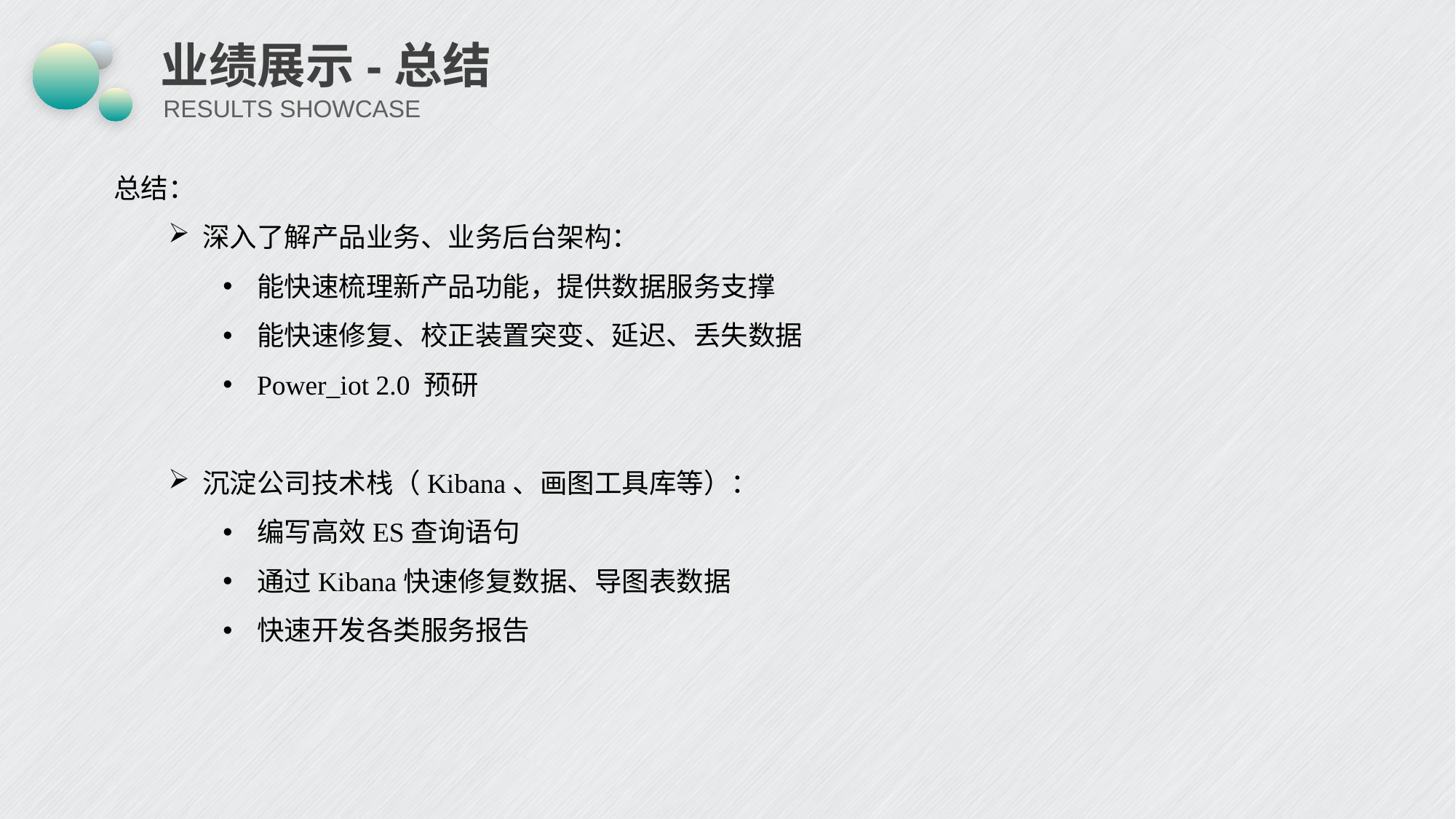

# 业绩展示-总结
RESULTS SHOWCASE
总结：
深入了解产品业务、业务后台架构：
能快速梳理新产品功能，提供数据服务支撑
能快速修复、校正装置突变、延迟、丢失数据
Power_iot 2.0 预研

沉淀公司技术栈（Kibana、画图工具库等）：
编写高效ES查询语句
通过Kibana快速修复数据、导图表数据
快速开发各类服务报告